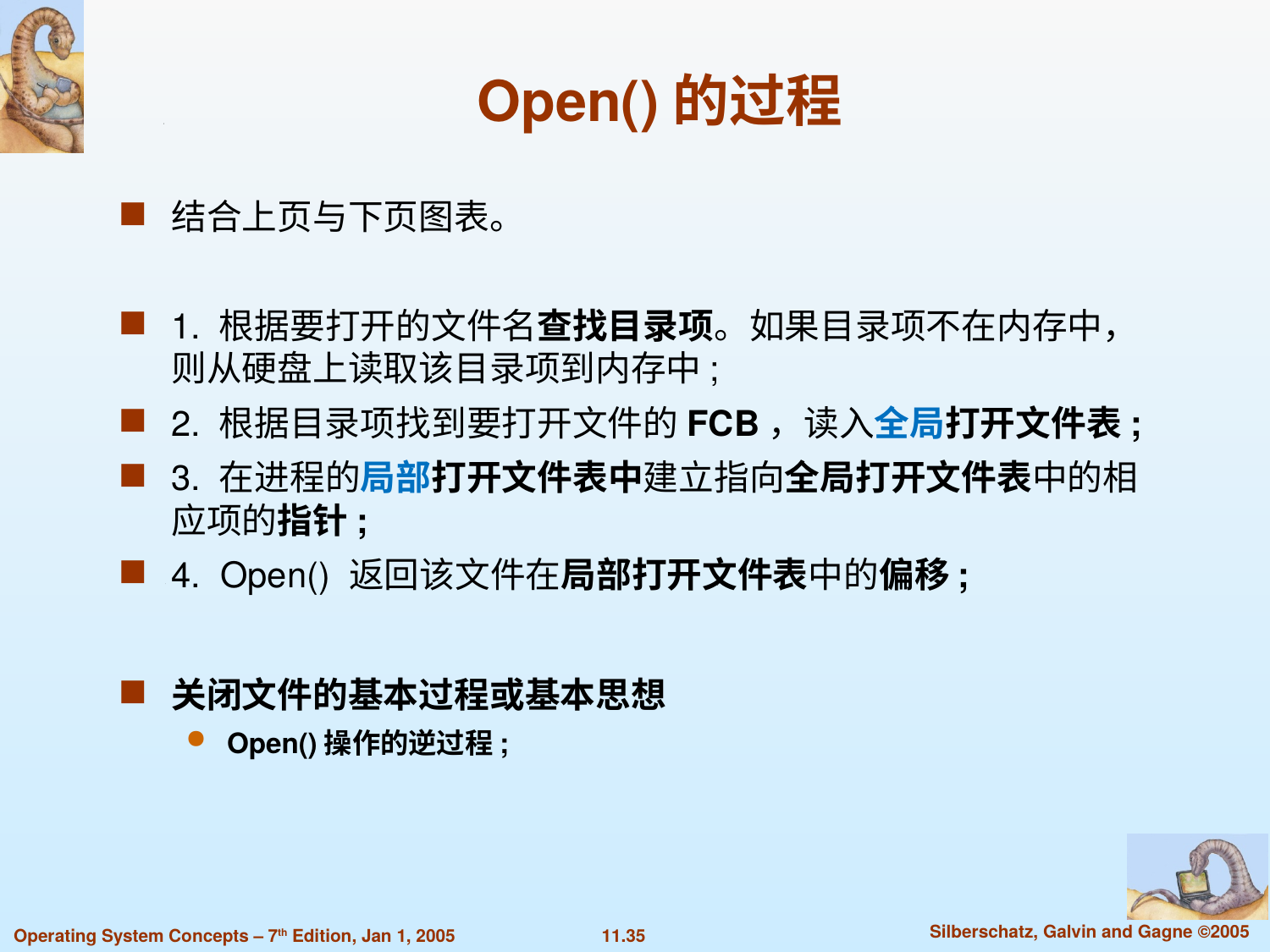

Open()的过程
结合上页与下页图表。

1. 根据要打开的文件名查找目录项。如果目录项不在内存中，则从硬盘上读取该目录项到内存中;
2. 根据目录项找到要打开文件的FCB，读入全局打开文件表;
3. 在进程的局部打开文件表中建立指向全局打开文件表中的相应项的指针;
4.  Open() 返回该文件在局部打开文件表中的偏移;

关闭文件的基本过程或基本思想
Open()操作的逆过程;